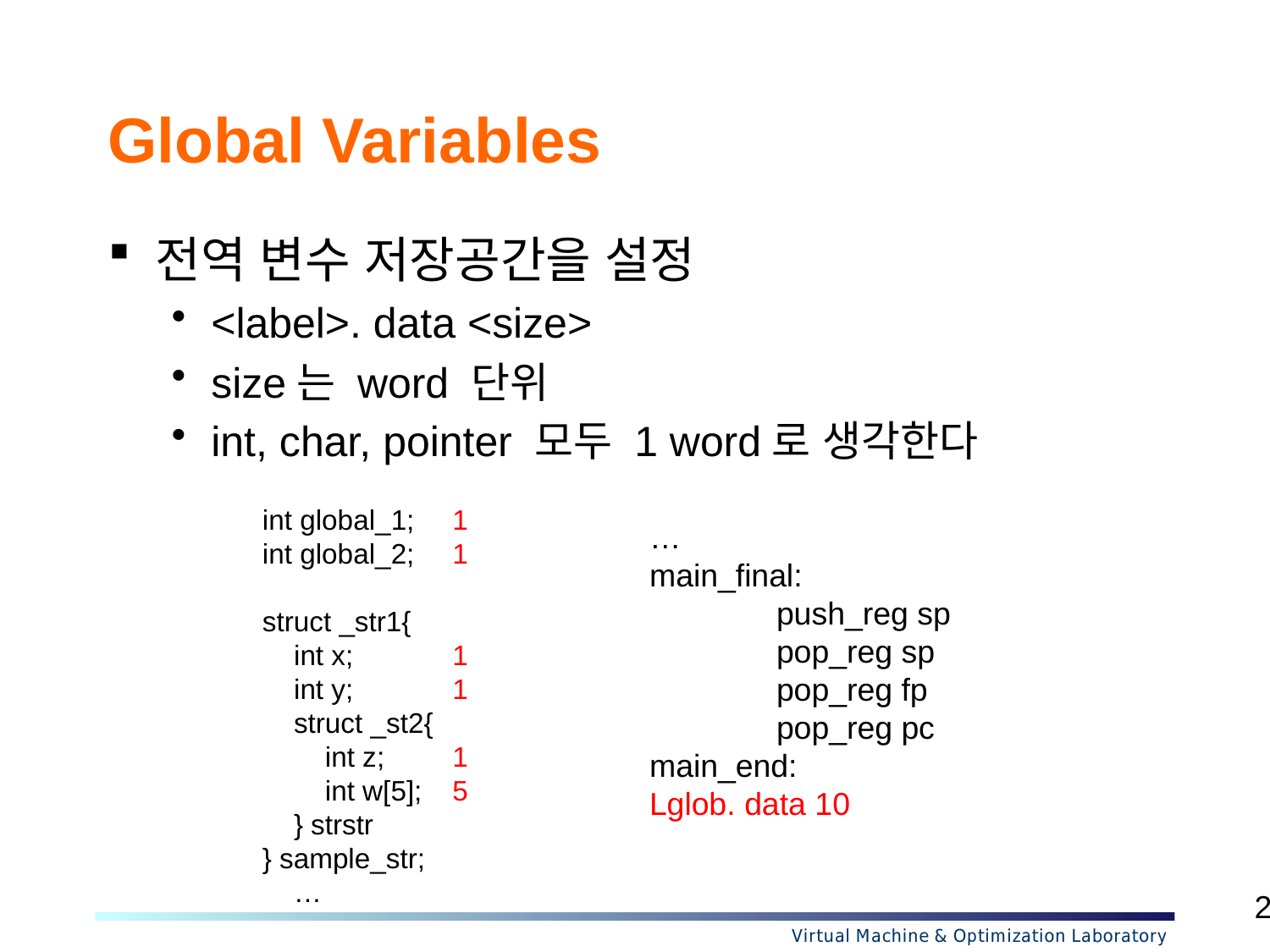

# Global Variables
전역 변수 저장공간을 설정
<label>. data <size>
size는 word 단위
int, char, pointer 모두 1 word로 생각한다

int global_1;
int global_2;

struct _str1{
    int x;
    int y;
    struct _st2{
        int z;
        int w[5];
    } strstr
} sample_str;
    …
1
1

1
1

1
5
…
main_final:
	push_reg sp
	pop_reg sp
	pop_reg fp
	pop_reg pc
main_end:
Lglob. data 10